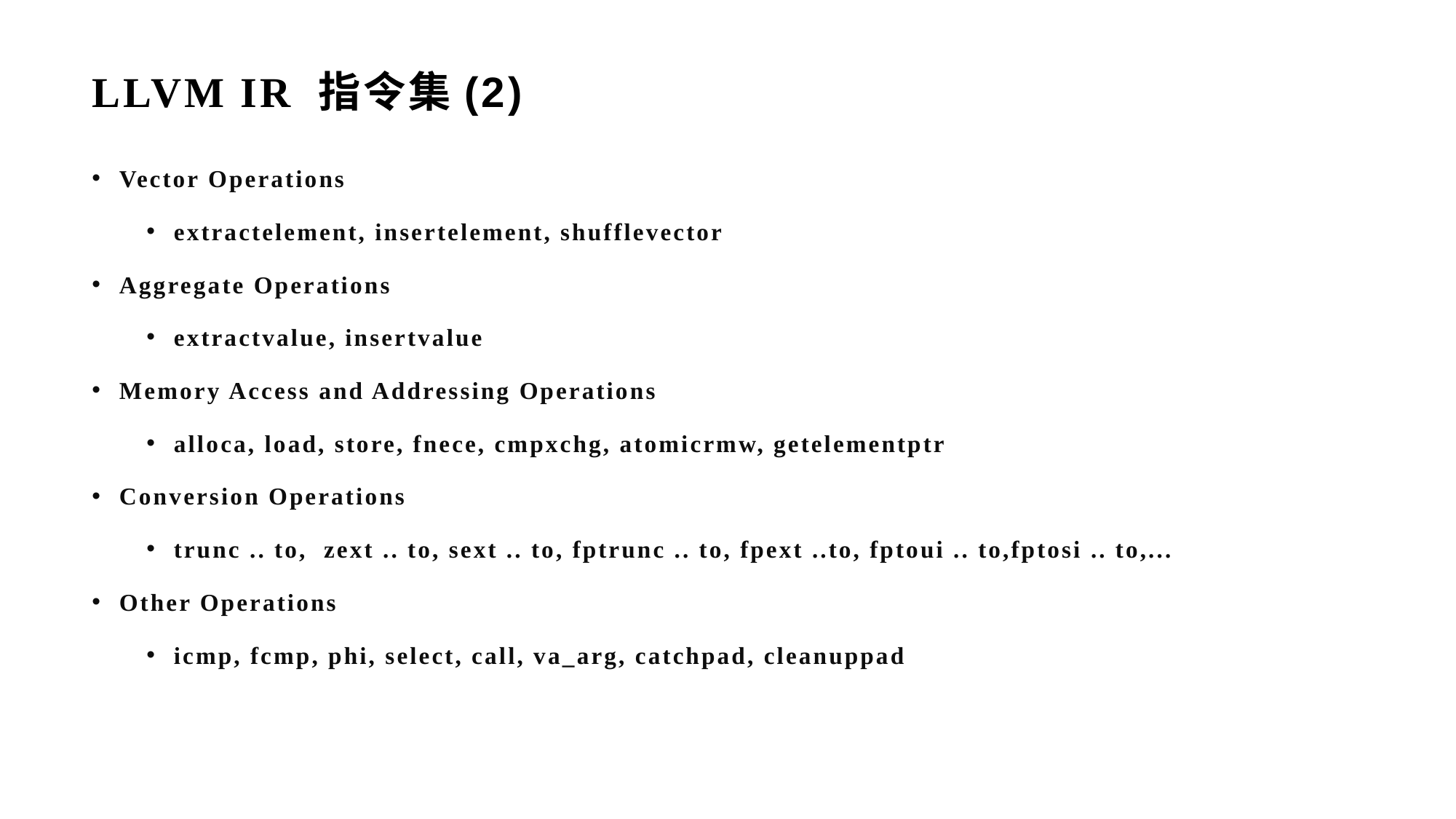

# LLVM IR 指令集(2)
Vector Operations
extractelement, insertelement, shufflevector
Aggregate Operations
extractvalue, insertvalue
Memory Access and Addressing Operations
alloca, load, store, fnece, cmpxchg, atomicrmw, getelementptr
Conversion Operations
trunc .. to,  zext .. to, sext .. to, fptrunc .. to, fpext ..to, fptoui .. to,fptosi .. to,...
Other Operations
icmp, fcmp, phi, select, call, va_arg, catchpad, cleanuppad